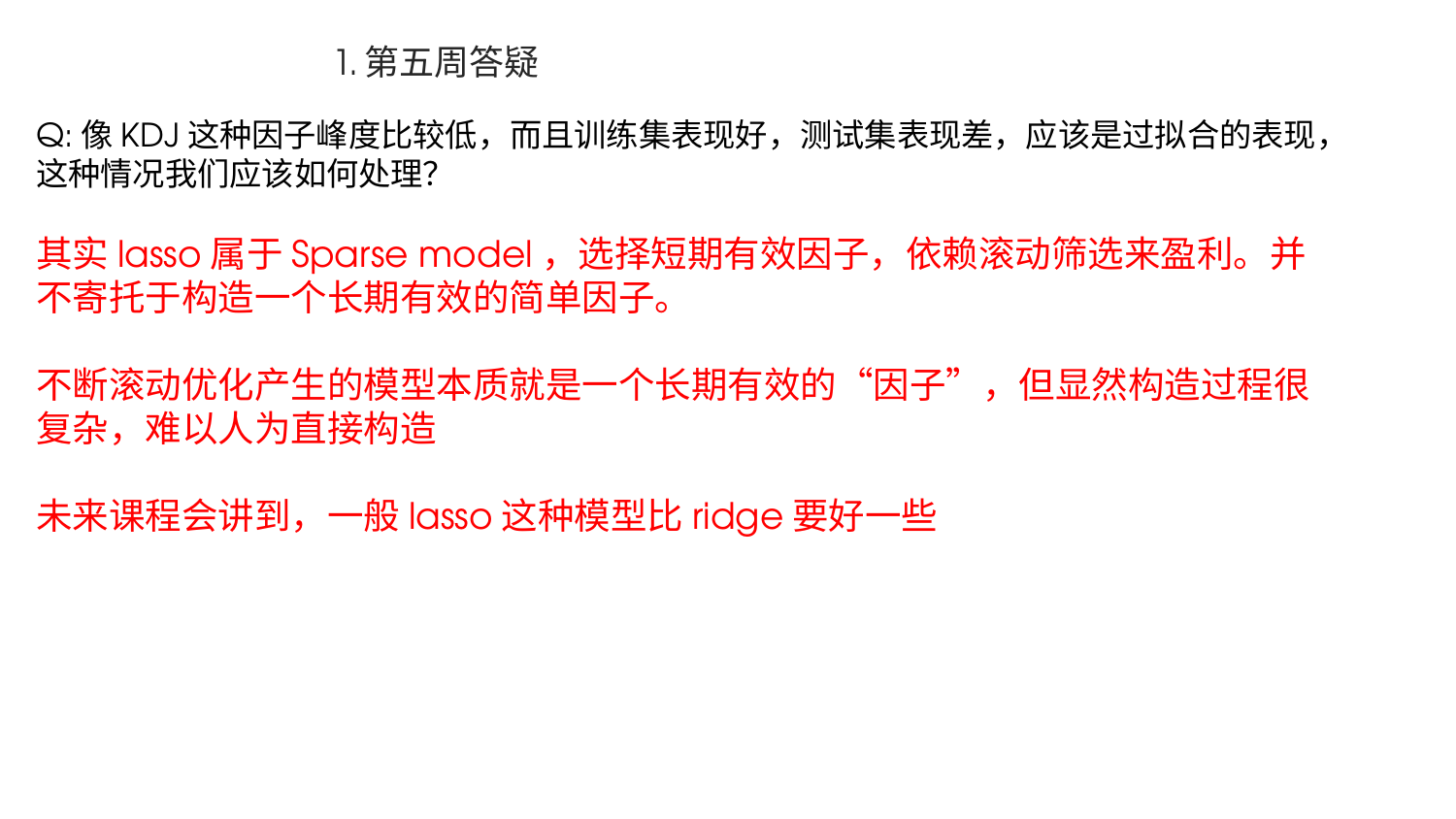

# 1.第五周答疑
Q:像KDJ这种因子峰度比较低，而且训练集表现好，测试集表现差，应该是过拟合的表现，这种情况我们应该如何处理？

其实lasso属于Sparse model，选择短期有效因子，依赖滚动筛选来盈利。并不寄托于构造一个长期有效的简单因子。

不断滚动优化产生的模型本质就是一个长期有效的“因子”，但显然构造过程很复杂，难以人为直接构造

未来课程会讲到，一般lasso这种模型比ridge要好一些